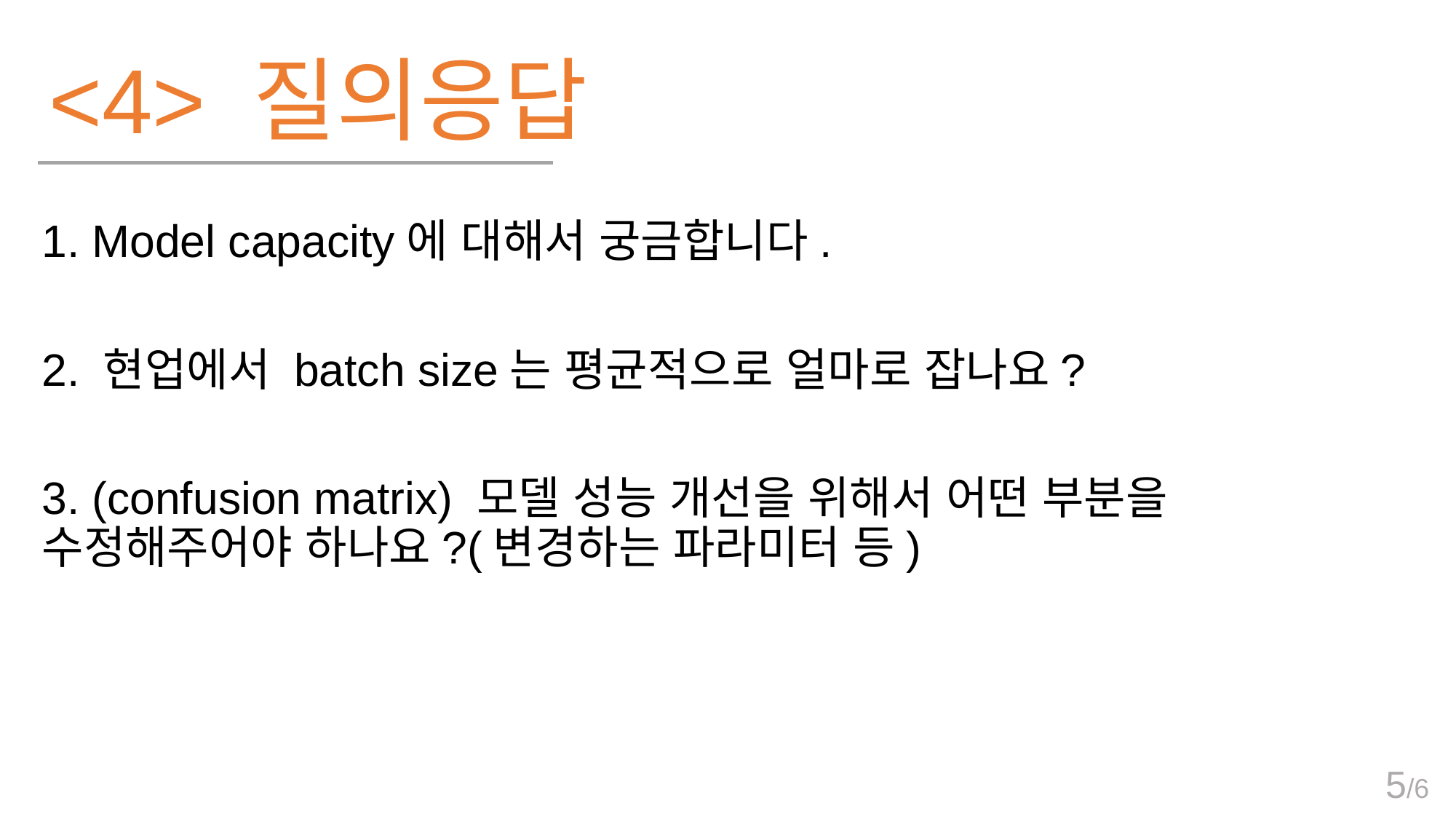

# <4> 질의응답
1. Model capacity에 대해서 궁금합니다.

2. 현업에서 batch size는 평균적으로 얼마로 잡나요?

3. (confusion matrix) 모델 성능 개선을 위해서 어떤 부분을 수정해주어야 하나요?(변경하는 파라미터 등)
5/6